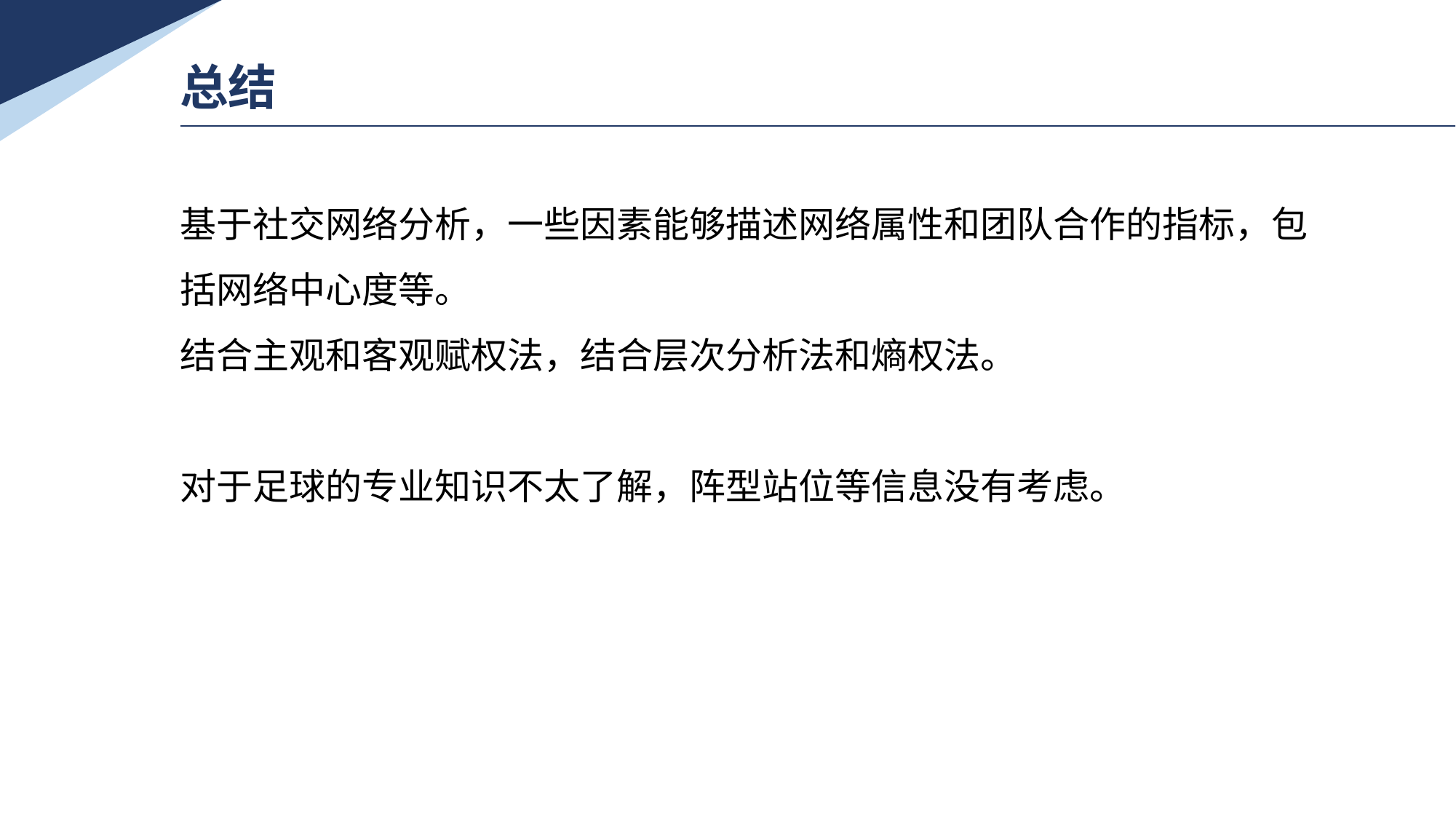

总结
基于社交网络分析，一些因素能够描述网络属性和团队合作的指标，包括网络中心度等。
结合主观和客观赋权法，结合层次分析法和熵权法。

对于足球的专业知识不太了解，阵型站位等信息没有考虑。